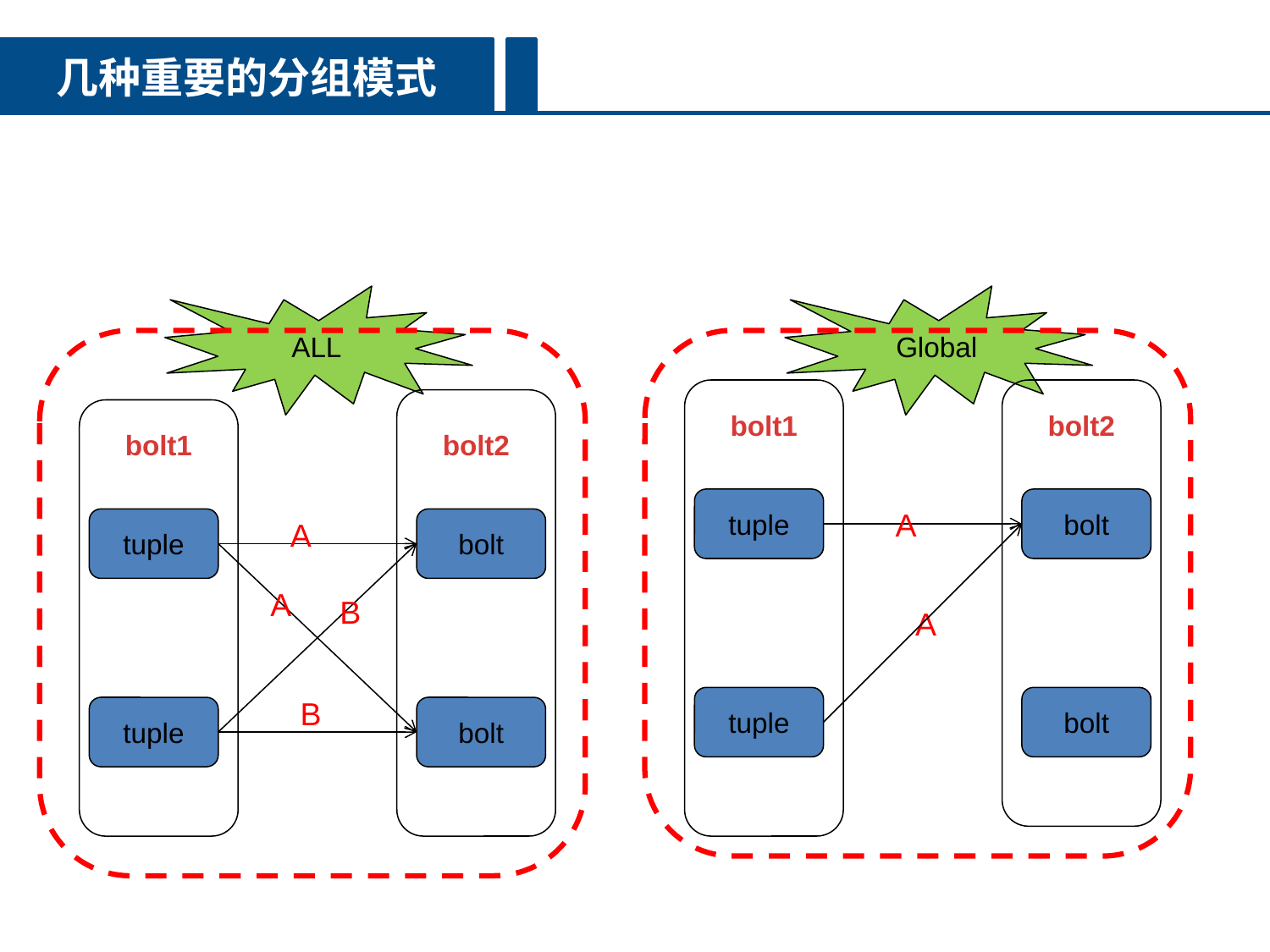

几种重要的分组模式

ALL
Global

bolt1
bolt2

bolt1
bolt2
tuple
bolt
A
tuple
A
bolt
A
B
A
B
tuple
bolt
tuple
bolt